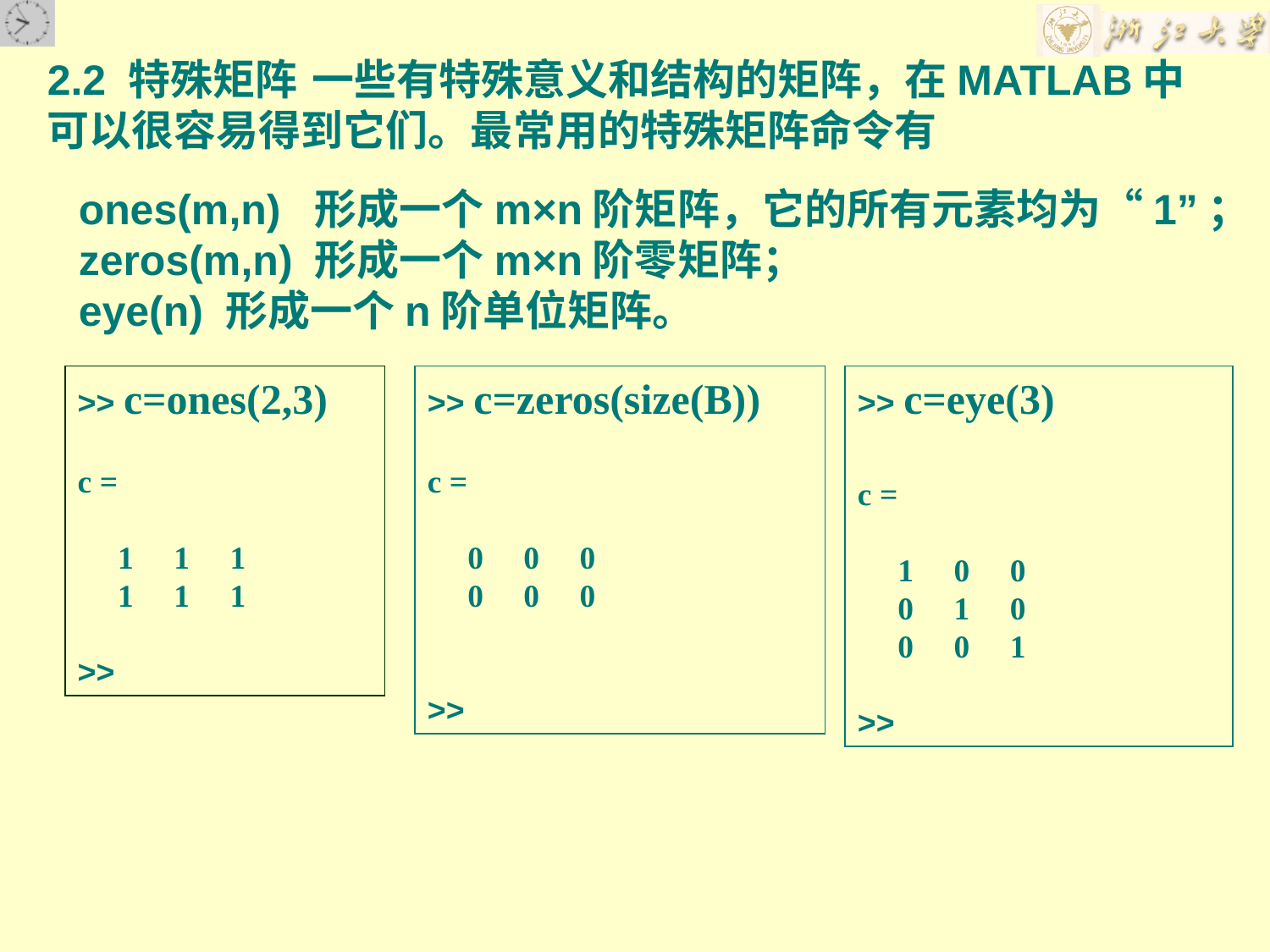

2.2 特殊矩阵  一些有特殊意义和结构的矩阵，在MATLAB中可以很容易得到它们。最常用的特殊矩阵命令有
ones(m,n)  形成一个m×n阶矩阵，它的所有元素均为“1”；
zeros(m,n) 形成一个m×n阶零矩阵；
eye(n) 形成一个n阶单位矩阵。
>> c=ones(2,3)

c =

     1     1     1
     1     1     1

>>
>> c=zeros(size(B))

c =

     0     0     0
     0     0     0

>>
>> c=eye(3)

c =

     1     0     0
     0     1     0
     0     0     1

>>